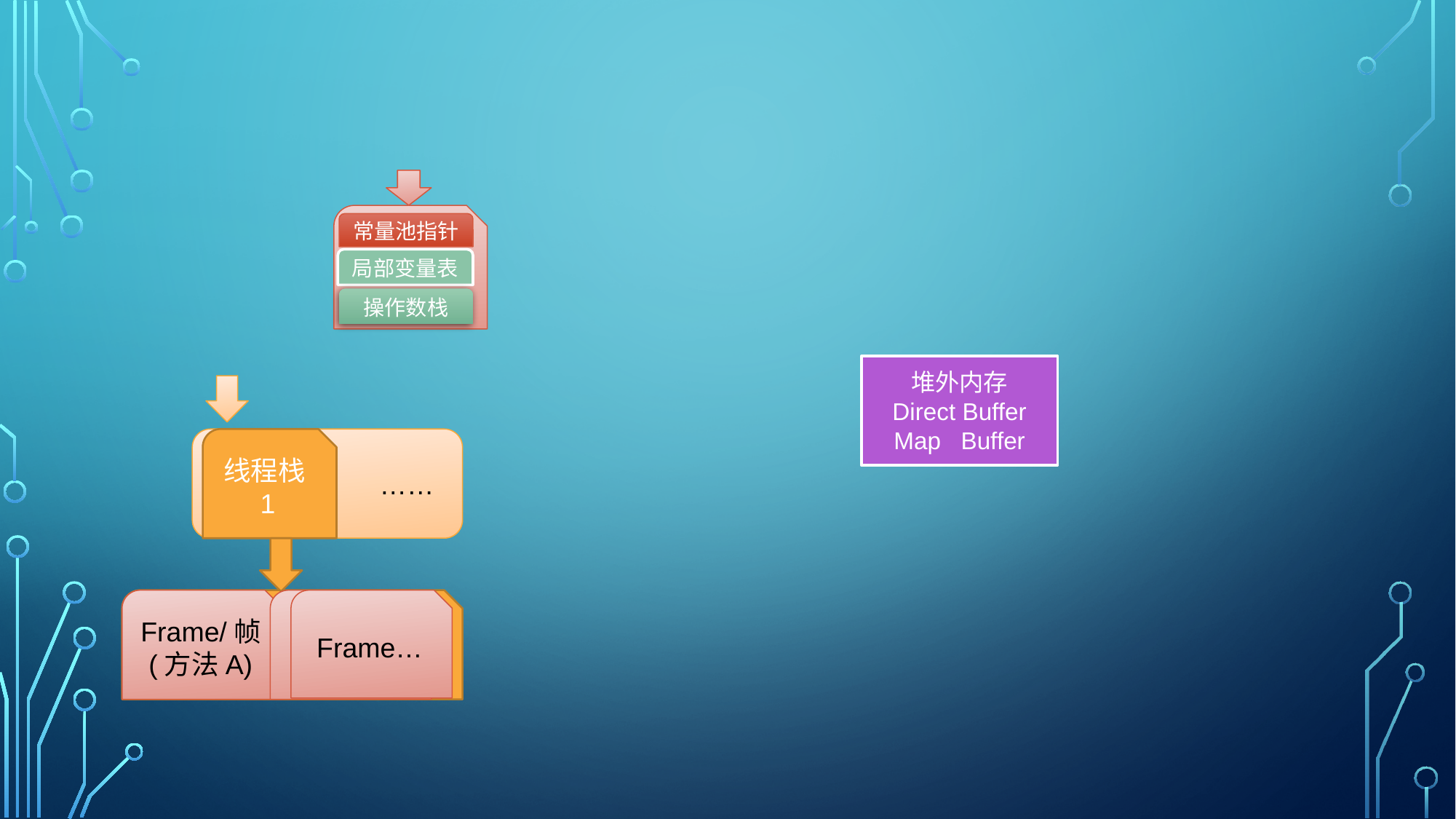

常量池指针
局部变量表
操作数栈
堆外内存
Direct Buffer
Map   Buffer

                     ……
线程栈1

Frame…
Frame/帧
(方法A)

Frame/帧
(方法B)